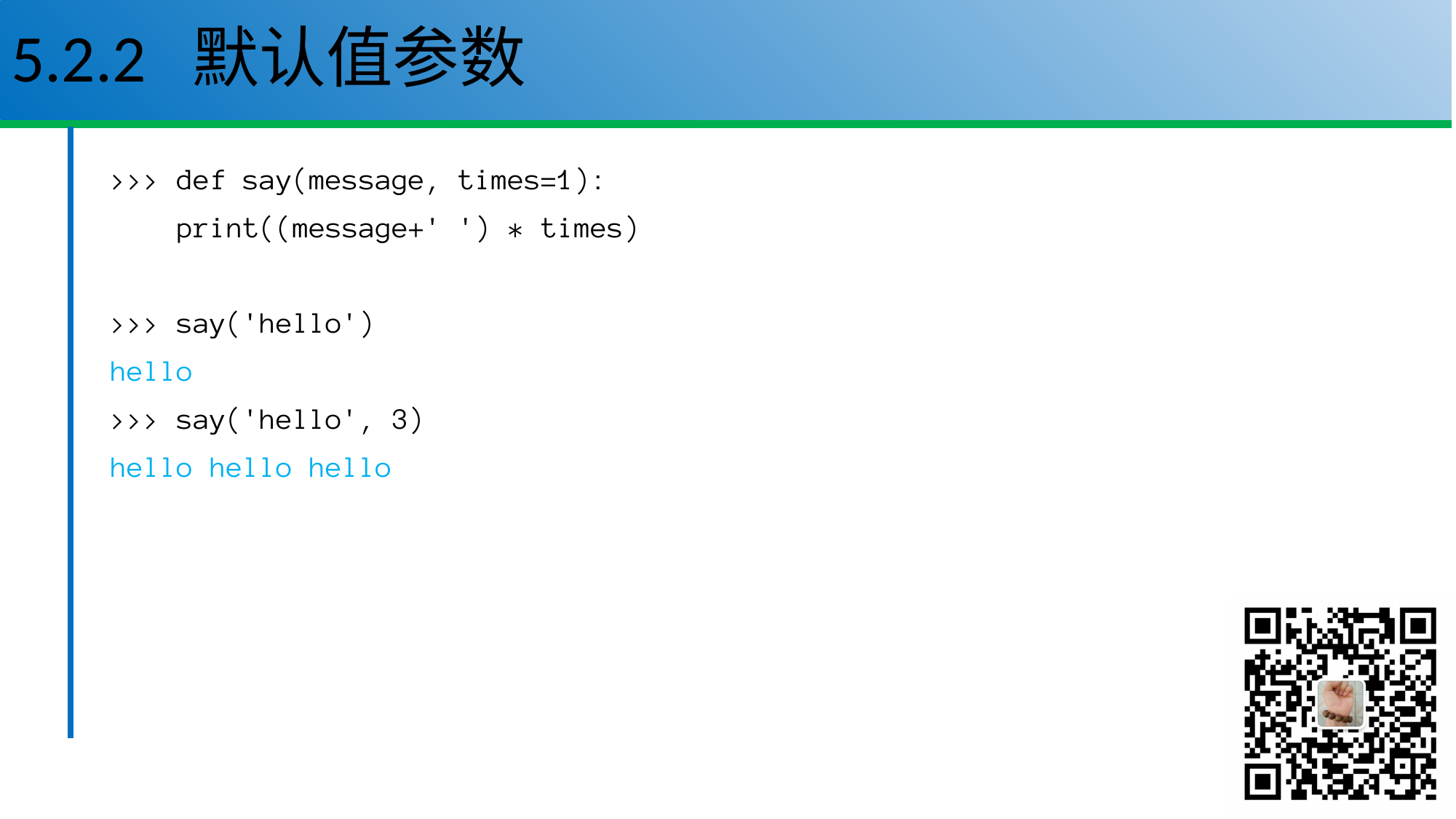

# 5.2.2  默认值参数
>>> def say(message, times=1):
    print((message+' ') * times)

>>> say('hello')
hello
>>> say('hello', 3)
hello hello hello
13